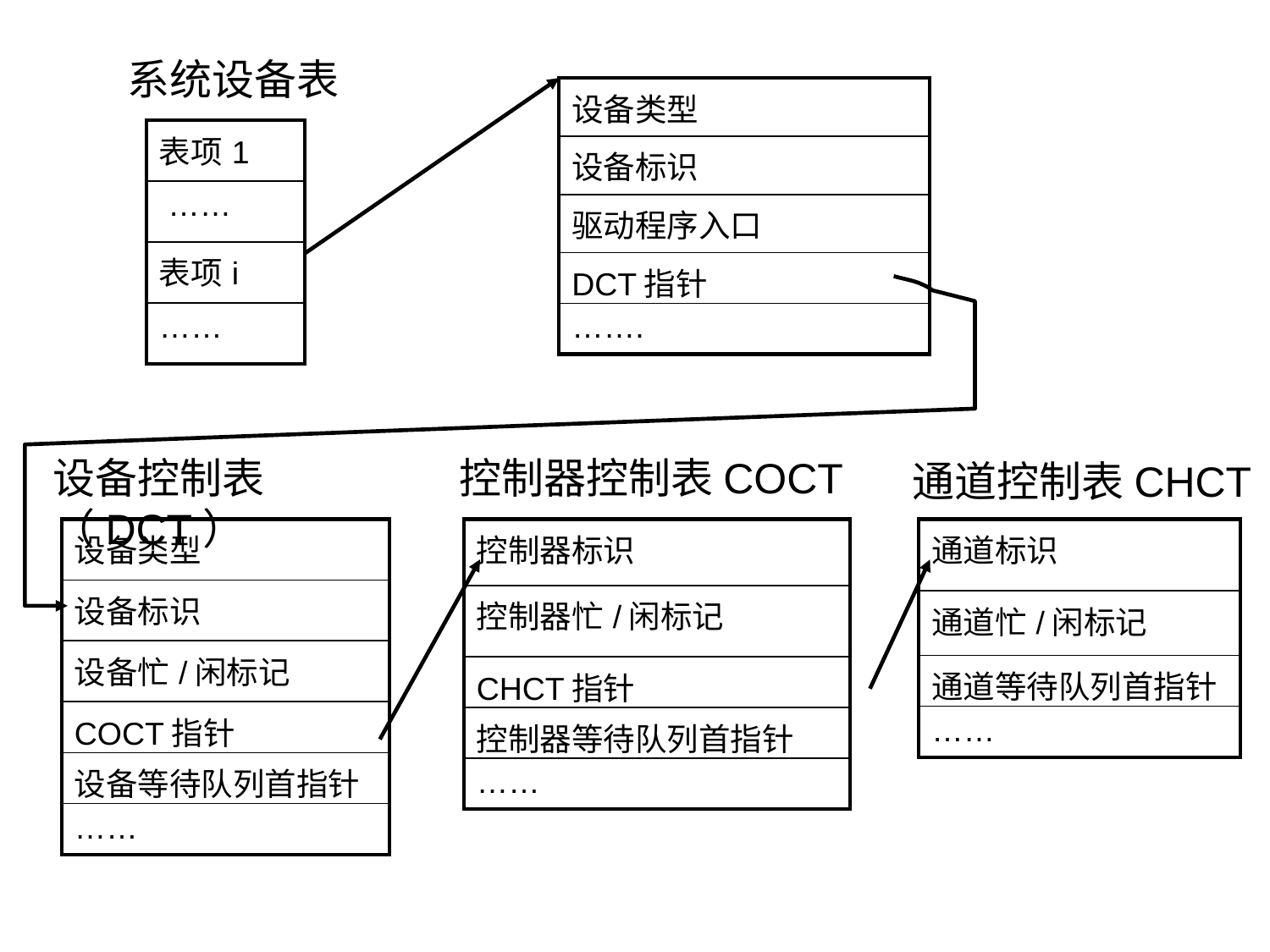

系统设备表

| 设备类型 |
| --- |
| 设备标识 |
| 驱动程序入口 |
| DCT指针 |
| ……. |
| 表项1 |
| --- |
| …… |
| 表项i |
| …… |

设备控制表（DCT）
控制器控制表COCT
通道控制表CHCT
| 设备类型 |
| --- |
| 设备标识 |
| 设备忙/闲标记 |
| COCT指针 |
| 设备等待队列首指针 |
| …… |
| 控制器标识 |
| --- |
| 控制器忙/闲标记 |
| CHCT指针 |
| 控制器等待队列首指针 |
| …… |
| 通道标识 |
| --- |
| 通道忙/闲标记 |
| 通道等待队列首指针 |
| …… |